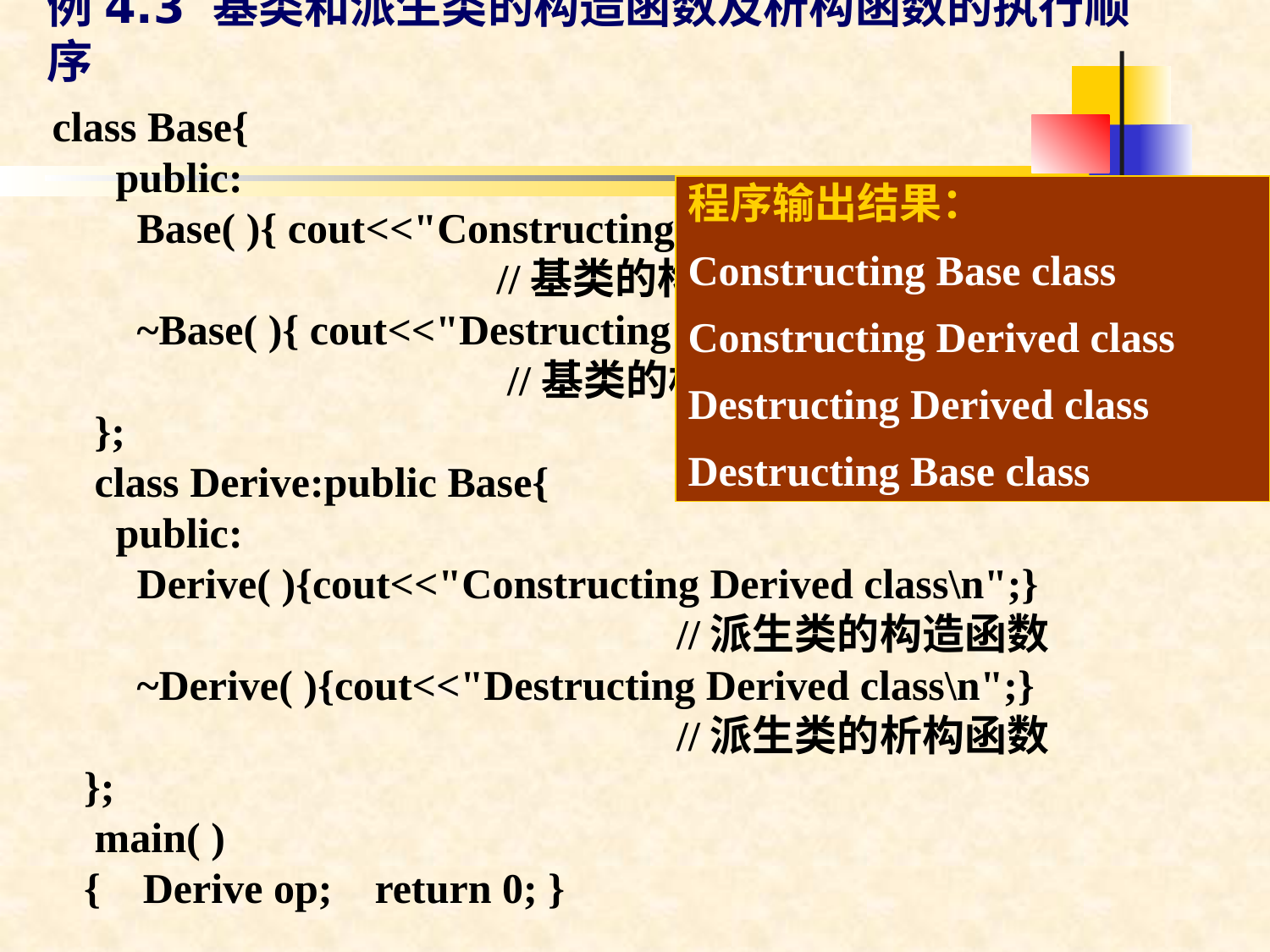

例4.3 基类和派生类的构造函数及析构函数的执行顺序
class Base{
      public:
        Base( ){ cout<<"Constructing Base class\n"; }
                                          //基类的构造函数
        ~Base( ){ cout<<"Destructing baes class\n"; }
                                           //基类的析构函数
    };
    class Derive:public Base{
      public:
        Derive( ){cout<<"Constructing Derived class\n";}
                                                           //派生类的构造函数
        ~Derive( ){cout<<"Destructing Derived class\n";}
                                                           //派生类的析构函数
   };
    main( )
   {    Derive op;    return 0; }
程序输出结果：
Constructing Base class
Constructing Derived class
Destructing Derived class
Destructing Base class